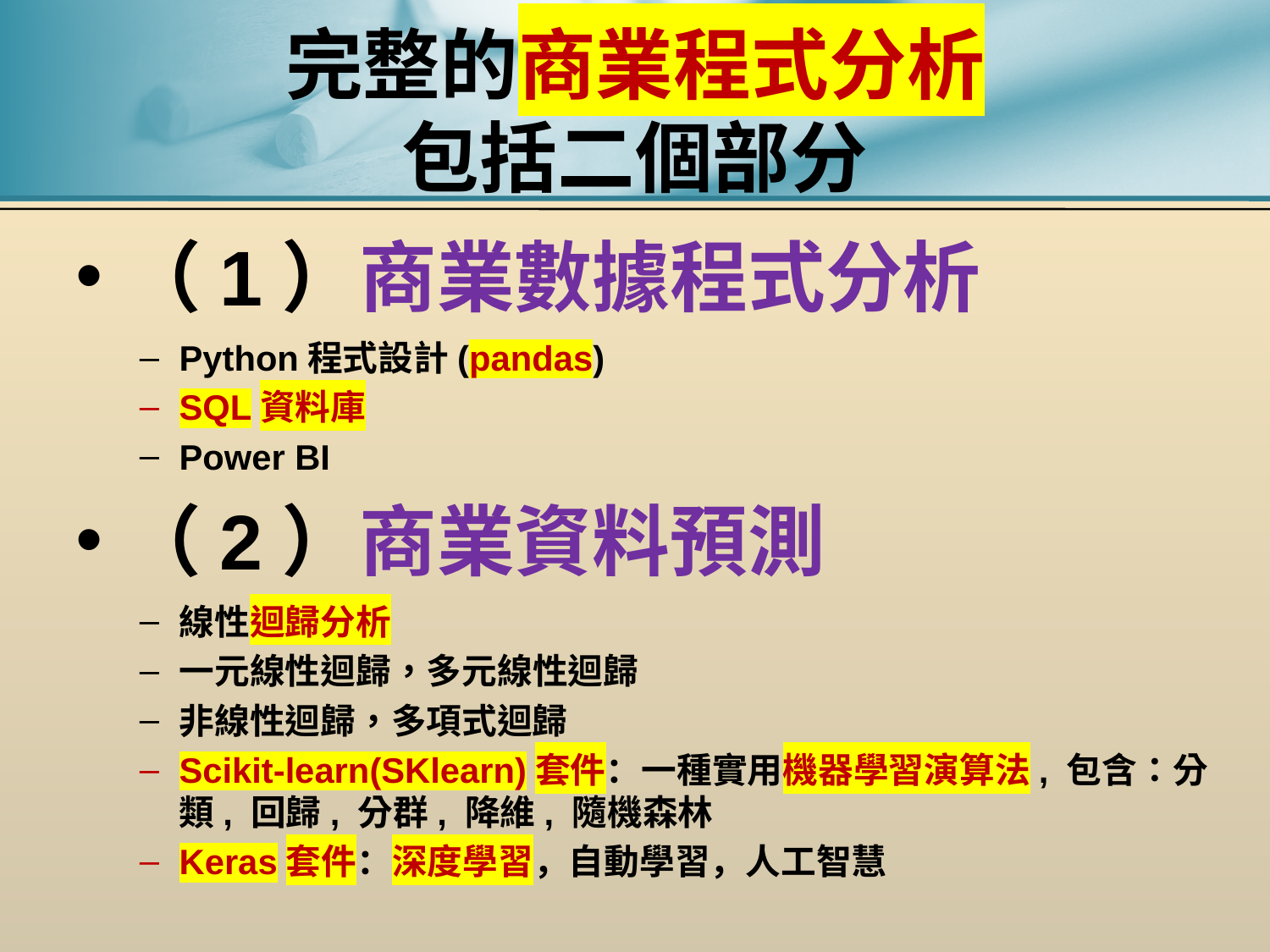

# 完整的商業程式分析 包括二個部分
（1）商業數據程式分析
Python程式設計(pandas)
SQL資料庫
Power BI
（2）商業資料預測
線性迴歸分析
一元線性迴歸，多元線性迴歸
非線性迴歸，多項式迴歸
Scikit-learn(SKlearn)套件：一種實用機器學習演算法, 包含：分類, 回歸, 分群, 降維, 隨機森林
Keras套件：深度學習，自動學習，人工智慧